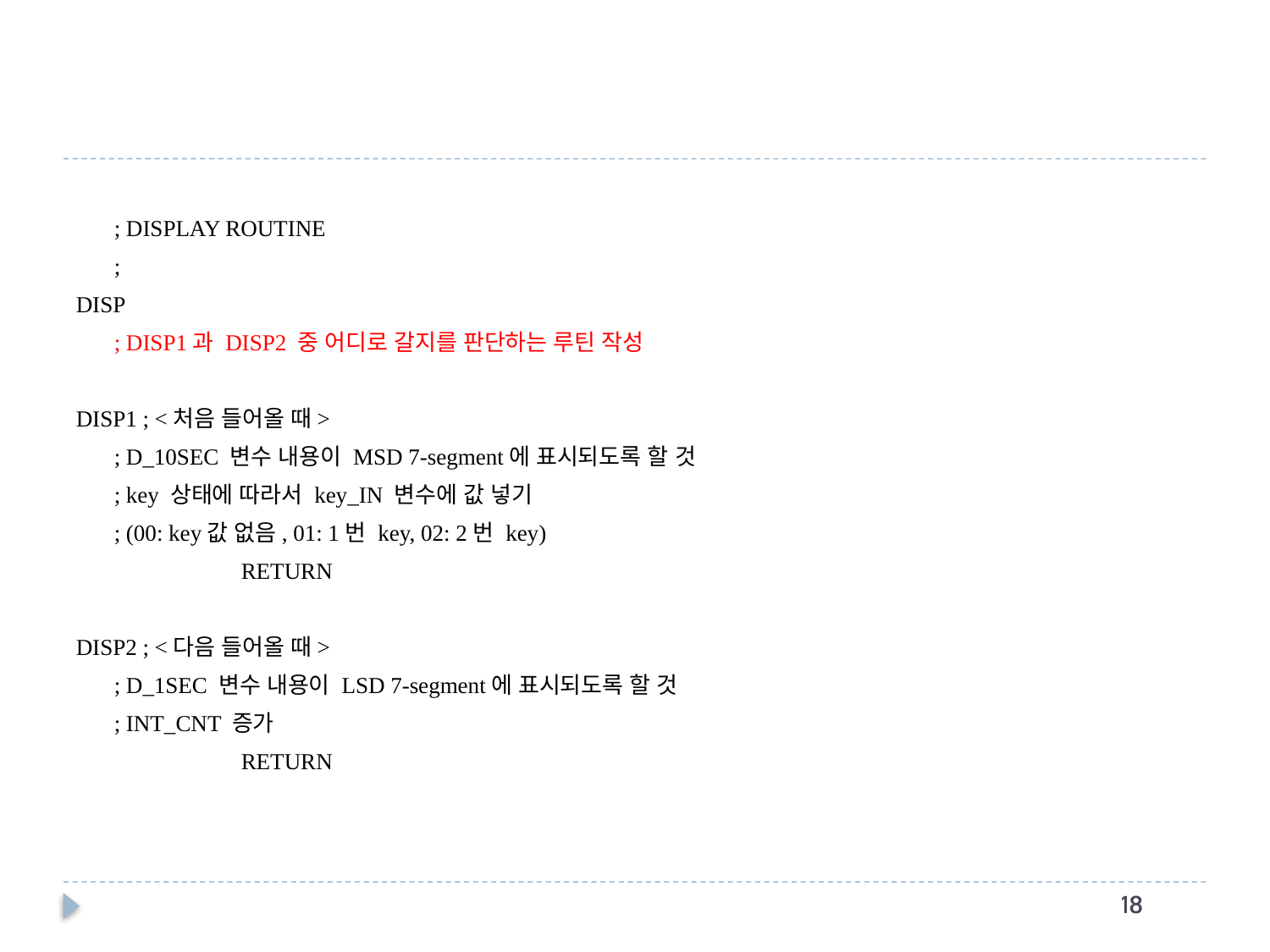

#

	; DISPLAY ROUTINE
	;
DISP
	; DISP1과 DISP2 중 어디로 갈지를 판단하는 루틴 작성

DISP1 ; <처음 들어올 때>
	; D_10SEC 변수 내용이 MSD 7-segment에 표시되도록 할 것
	; key 상태에 따라서 key_IN 변수에 값 넣기
	; (00: key값 없음, 01: 1번 key, 02: 2번 key)
		RETURN

DISP2 ; <다음 들어올 때>
	; D_1SEC 변수 내용이 LSD 7-segment에 표시되도록 할 것
	; INT_CNT 증가
		RETURN

18